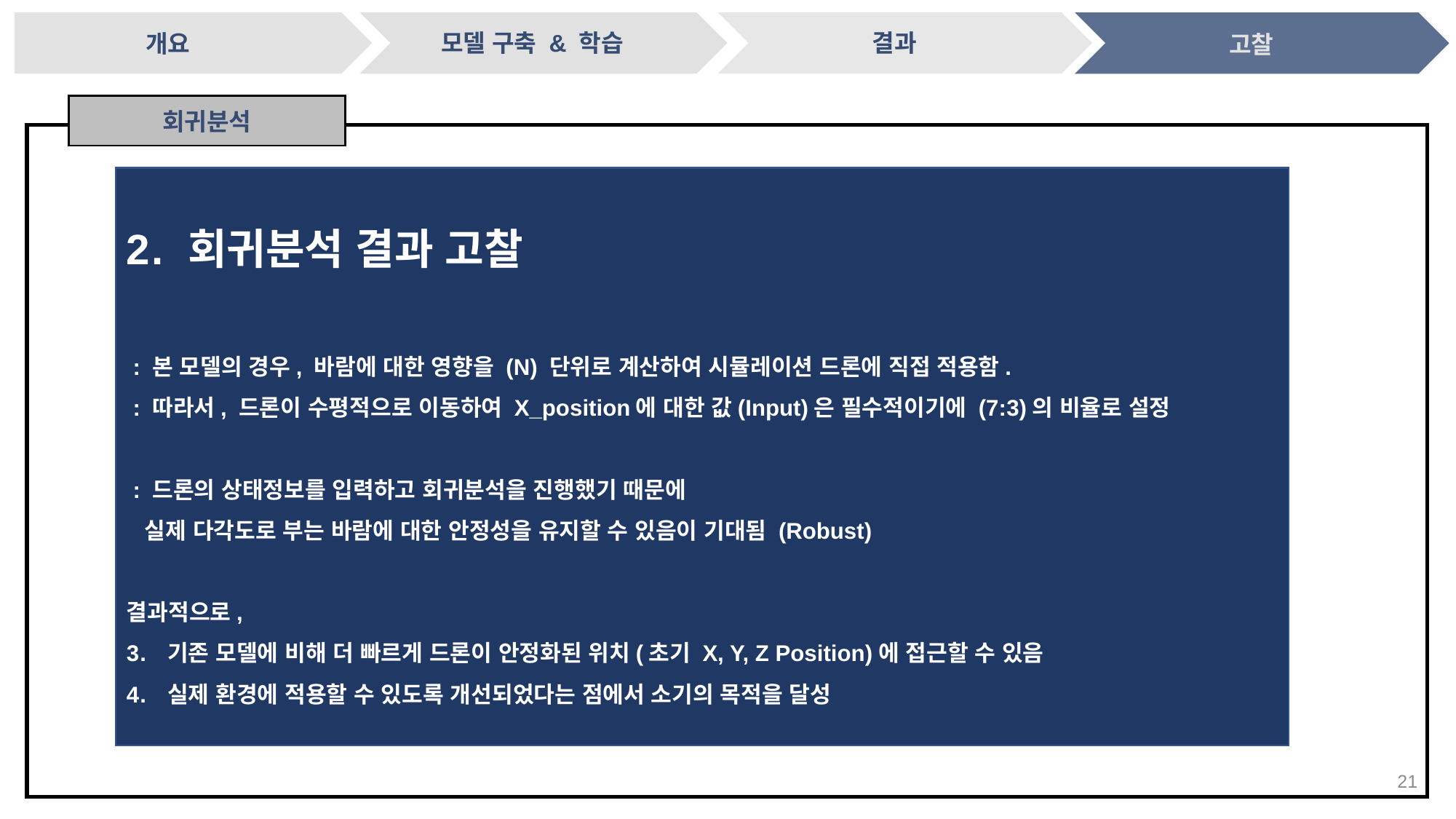

결과
모델 구축 & 학습
개요
고찰
회귀분석

회귀분석 결과 고찰

 : 본 모델의 경우, 바람에 대한 영향을 (N) 단위로 계산하여 시뮬레이션 드론에 직접 적용함.
 : 따라서, 드론이 수평적으로 이동하여 X_position에 대한 값(Input)은 필수적이기에 (7:3)의 비율로 설정

 : 드론의 상태정보를 입력하고 회귀분석을 진행했기 때문에
  실제 다각도로 부는 바람에 대한 안정성을 유지할 수 있음이 기대됨 (Robust)

결과적으로,
기존 모델에 비해 더 빠르게 드론이 안정화된 위치(초기 X, Y, Z Position)에 접근할 수 있음
실제 환경에 적용할 수 있도록 개선되었다는 점에서 소기의 목적을 달성
21